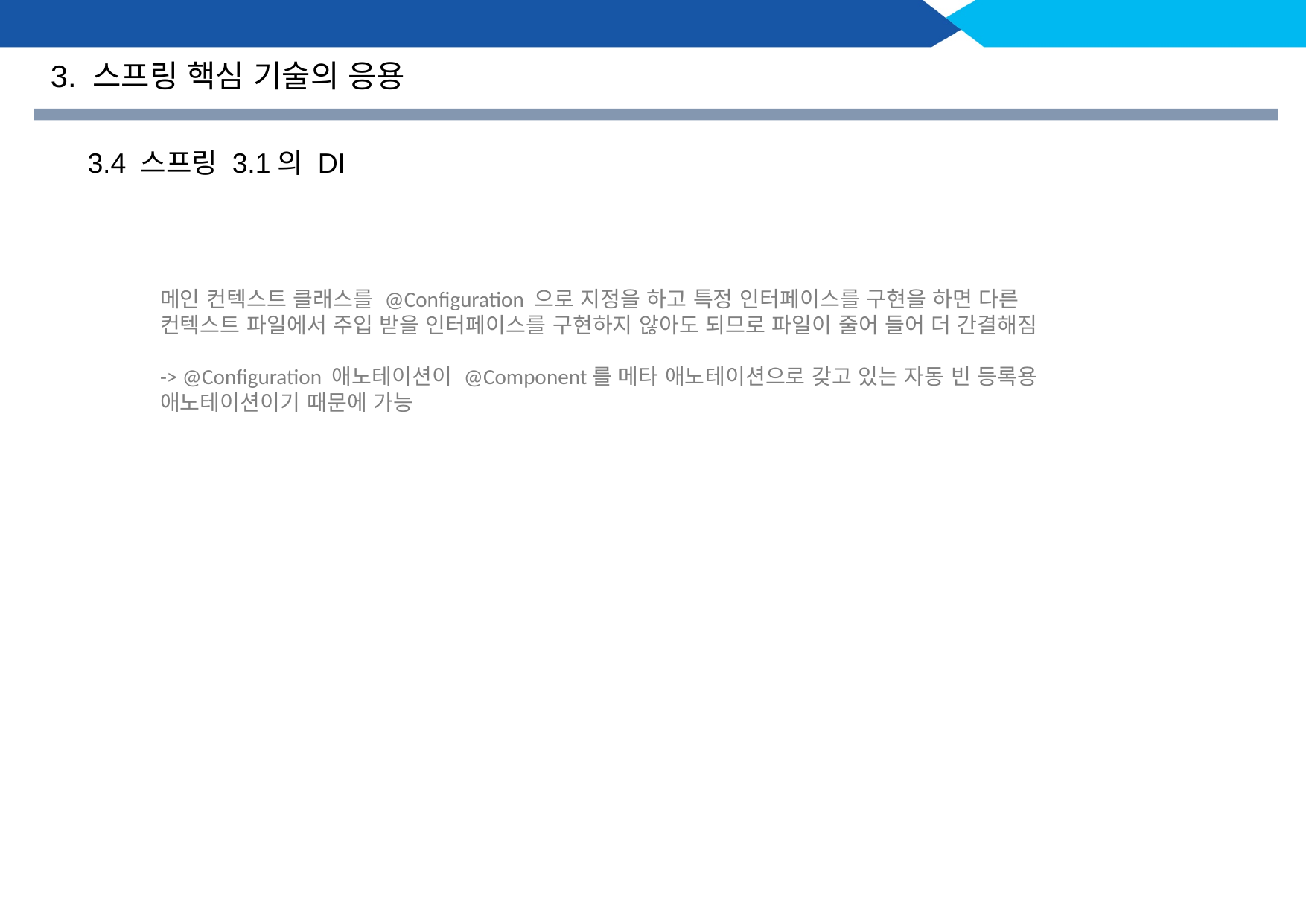

3. 스프링 핵심 기술의 응용
3.4 스프링 3.1의 DI
메인 컨텍스트 클래스를 @Configuration 으로 지정을 하고 특정 인터페이스를 구현을 하면 다른 컨텍스트 파일에서 주입 받을 인터페이스를 구현하지 않아도 되므로 파일이 줄어 들어 더 간결해짐

-> @Configuration 애노테이션이 @Component를 메타 애노테이션으로 갖고 있는 자동 빈 등록용 애노테이션이기 때문에 가능